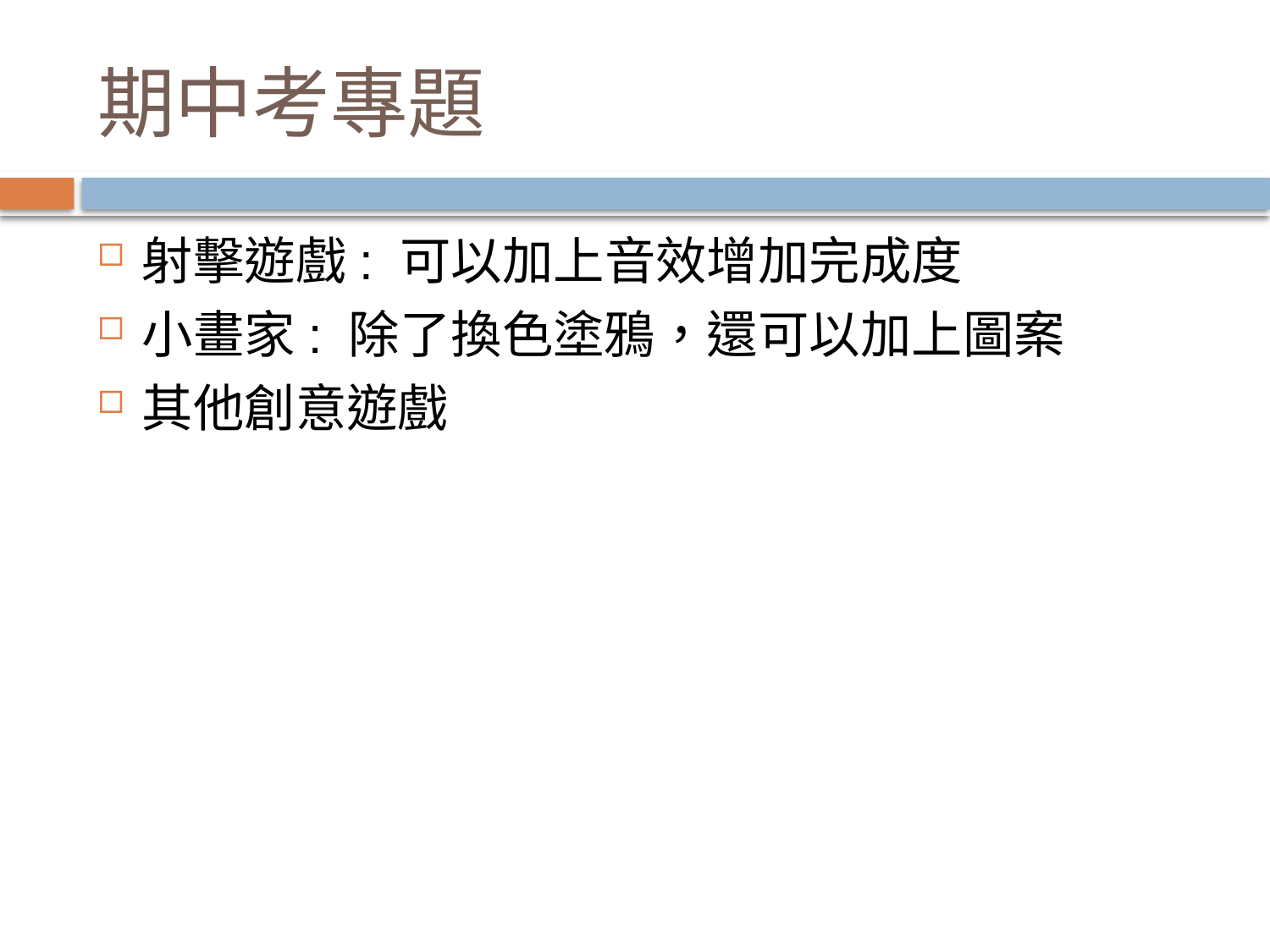

# 期中考專題
射擊遊戲: 可以加上音效增加完成度
小畫家: 除了換色塗鴉，還可以加上圖案
其他創意遊戲